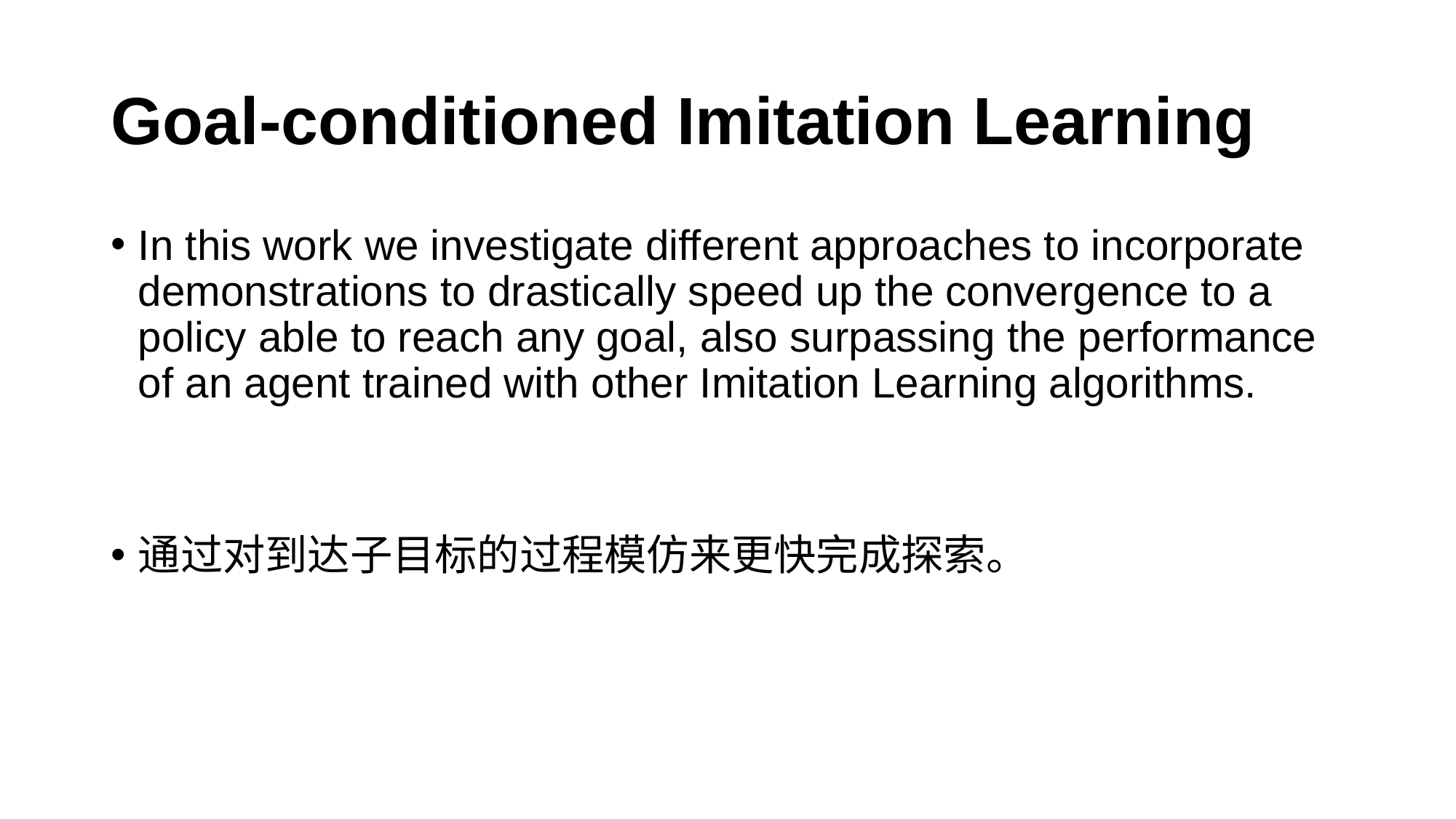

# Goal-conditioned Imitation Learning
In this work we investigate different approaches to incorporate
demonstrations to drastically speed up the convergence to a policy able to reach any goal, also surpassing the performance of an agent trained with other Imitation Learning algorithms.

通过对到达子目标的过程模仿来更快完成探索。